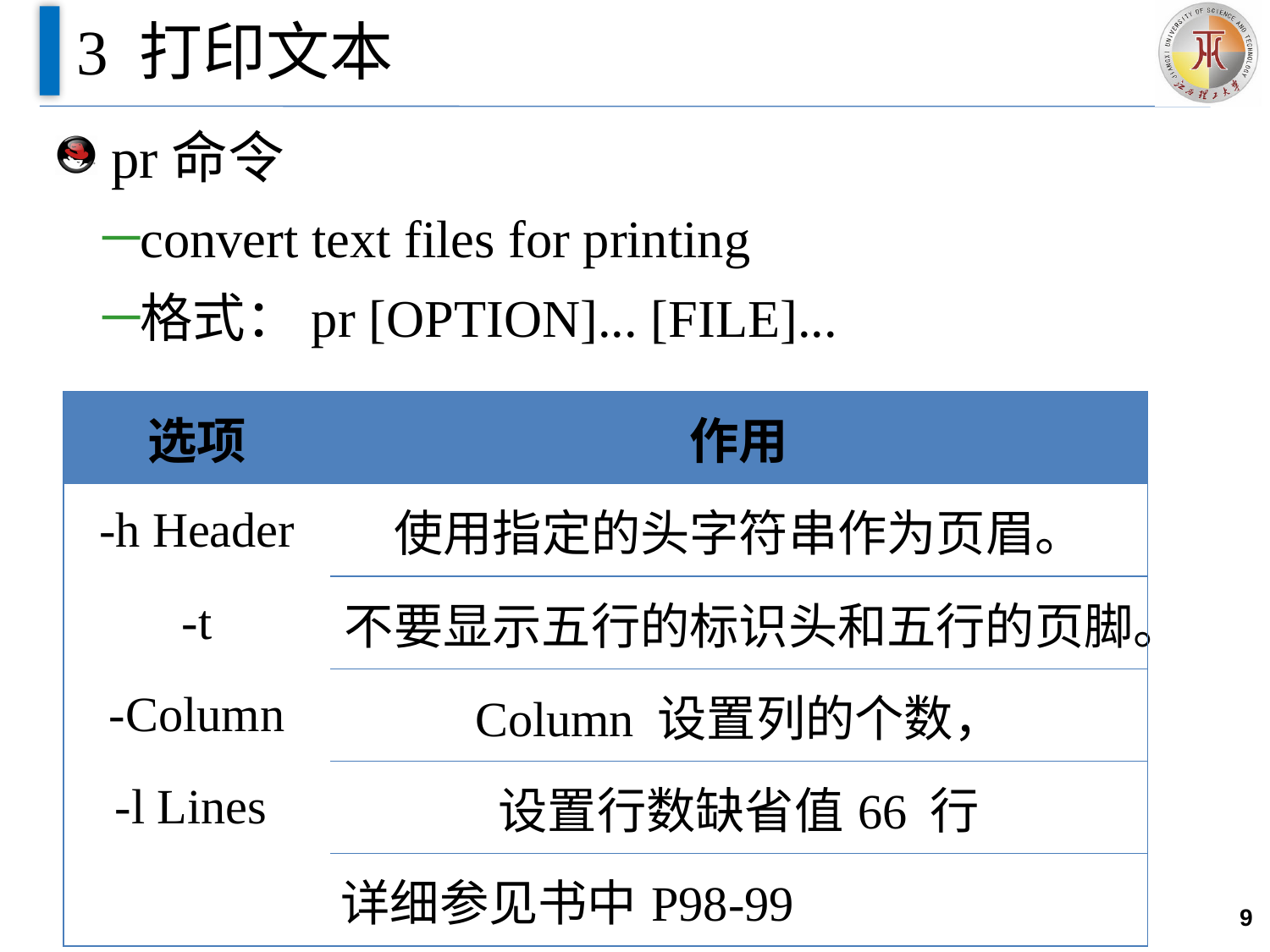

# 3 打印文本
 pr命令
convert text files for printing
格式：pr [OPTION]... [FILE]...

| 选项 | 作用 |
| --- | --- |
| -h Header | 使用指定的头字符串作为页眉。 |
| -t | 不要显示五行的标识头和五行的页脚。 |
| -Column | Column 设置列的个数， |
| -l Lines | 设置行数缺省值66 行 |
|  | 详细参见书中P98-99 |
9